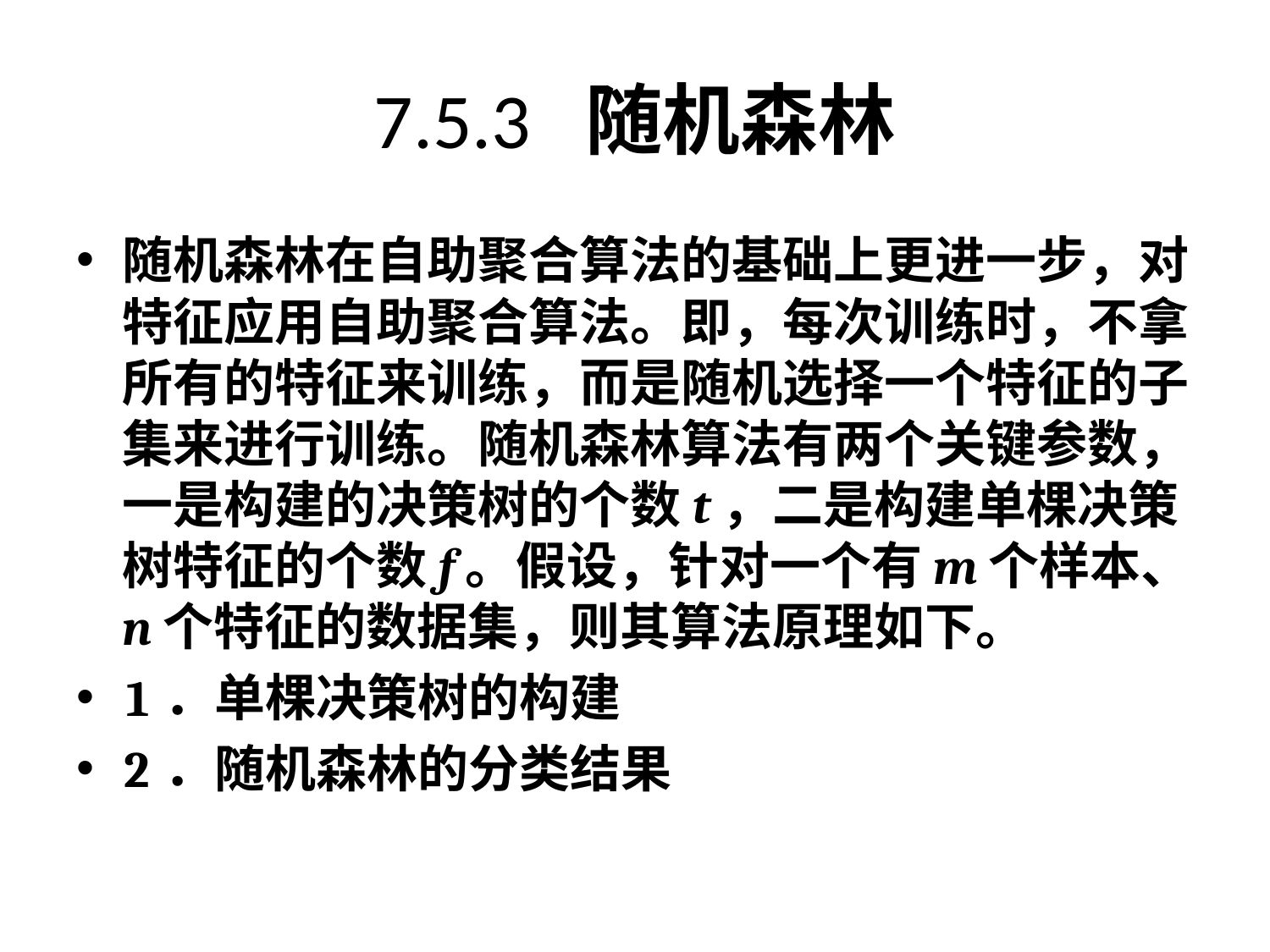

# 7.5.3  随机森林
随机森林在自助聚合算法的基础上更进一步，对特征应用自助聚合算法。即，每次训练时，不拿所有的特征来训练，而是随机选择一个特征的子集来进行训练。随机森林算法有两个关键参数，一是构建的决策树的个数t，二是构建单棵决策树特征的个数f。假设，针对一个有m个样本、n个特征的数据集，则其算法原理如下。
1．单棵决策树的构建
2．随机森林的分类结果